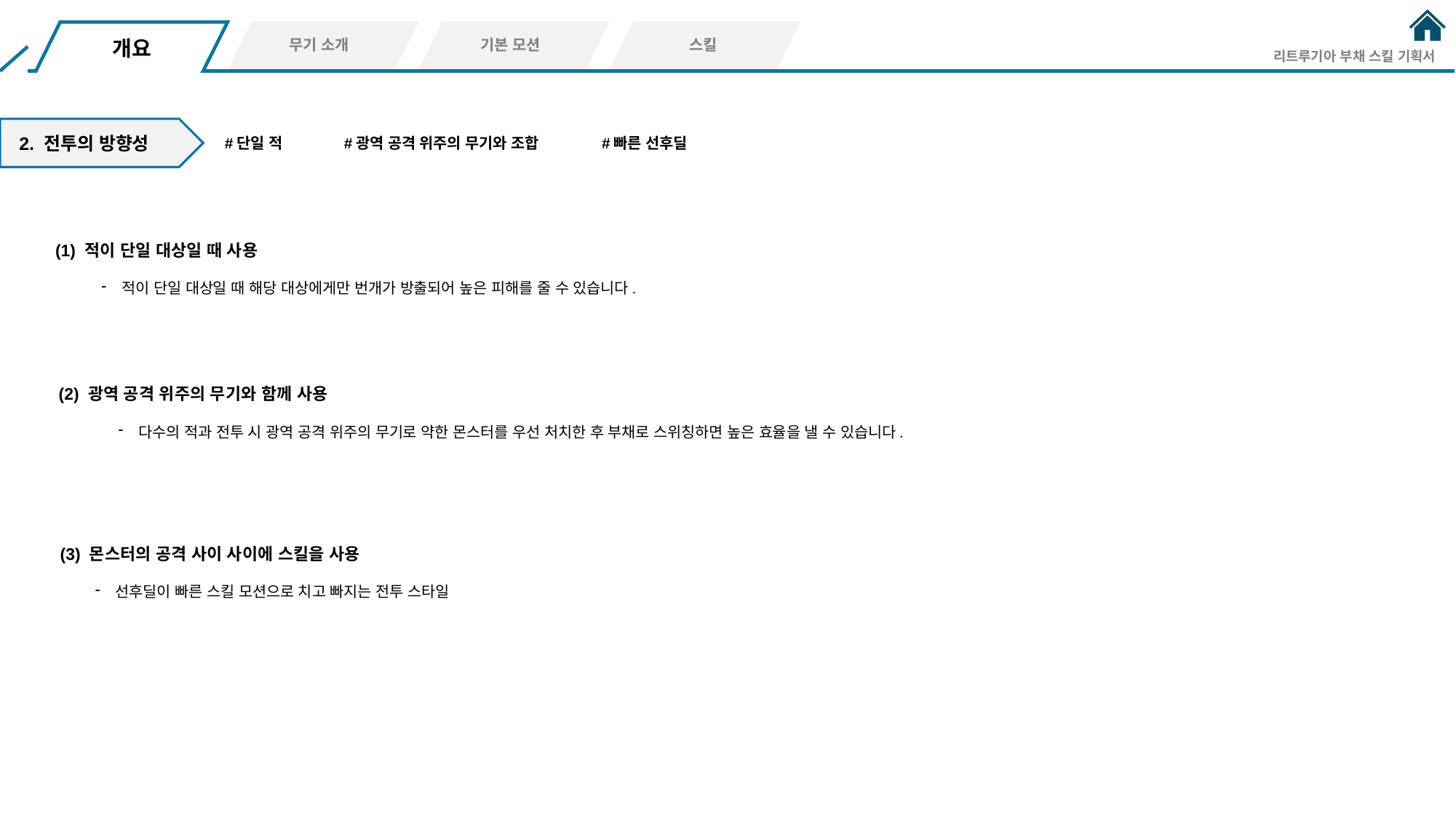

리트루기아 부채 스킬 기획서

무기 소개

기본 모션

스킬

개요

2. 전투의 방향성
#단일 적
#광역 공격 위주의 무기와 조합
#빠른 선후딜
(1) 적이 단일 대상일 때 사용
적이 단일 대상일 때 해당 대상에게만 번개가 방출되어 높은 피해를 줄 수 있습니다.
(2) 광역 공격 위주의 무기와 함께 사용
다수의 적과 전투 시 광역 공격 위주의 무기로 약한 몬스터를 우선 처치한 후 부채로 스위칭하면 높은 효율을 낼 수 있습니다.
(3) 몬스터의 공격 사이 사이에 스킬을 사용
선후딜이 빠른 스킬 모션으로 치고 빠지는 전투 스타일